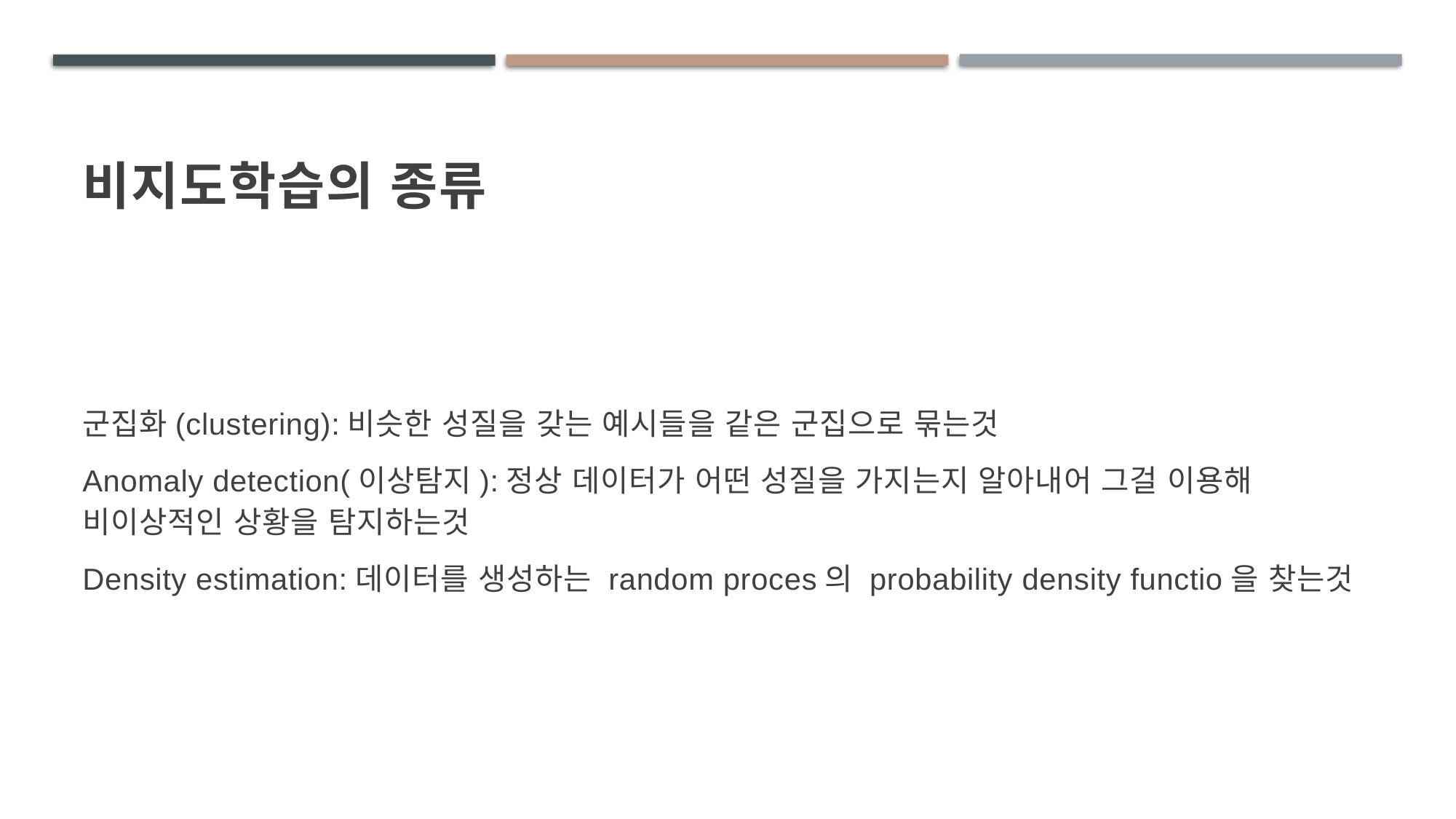

# 비지도학습의 종류
군집화(clustering):비슷한 성질을 갖는 예시들을 같은 군집으로 묶는것
Anomaly detection(이상탐지):정상 데이터가 어떤 성질을 가지는지 알아내어 그걸 이용해 비이상적인 상황을 탐지하는것
Density estimation:데이터를 생성하는 random proces의 probability density functio을 찾는것